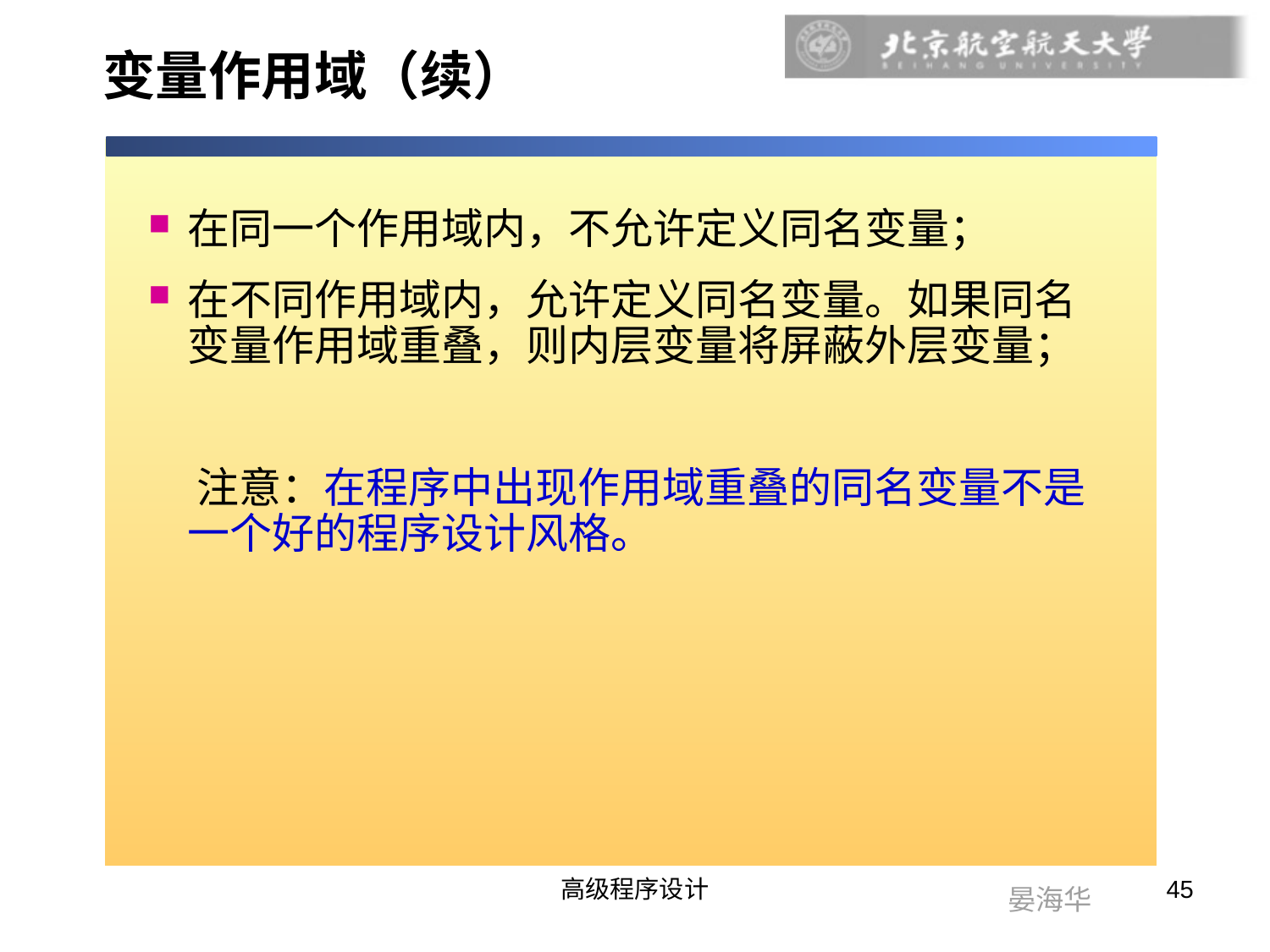

# 变量作用域（续）
在同一个作用域内，不允许定义同名变量；
在不同作用域内，允许定义同名变量。如果同名变量作用域重叠，则内层变量将屏蔽外层变量；

    注意：在程序中出现作用域重叠的同名变量不是一个好的程序设计风格。
高级程序设计
45